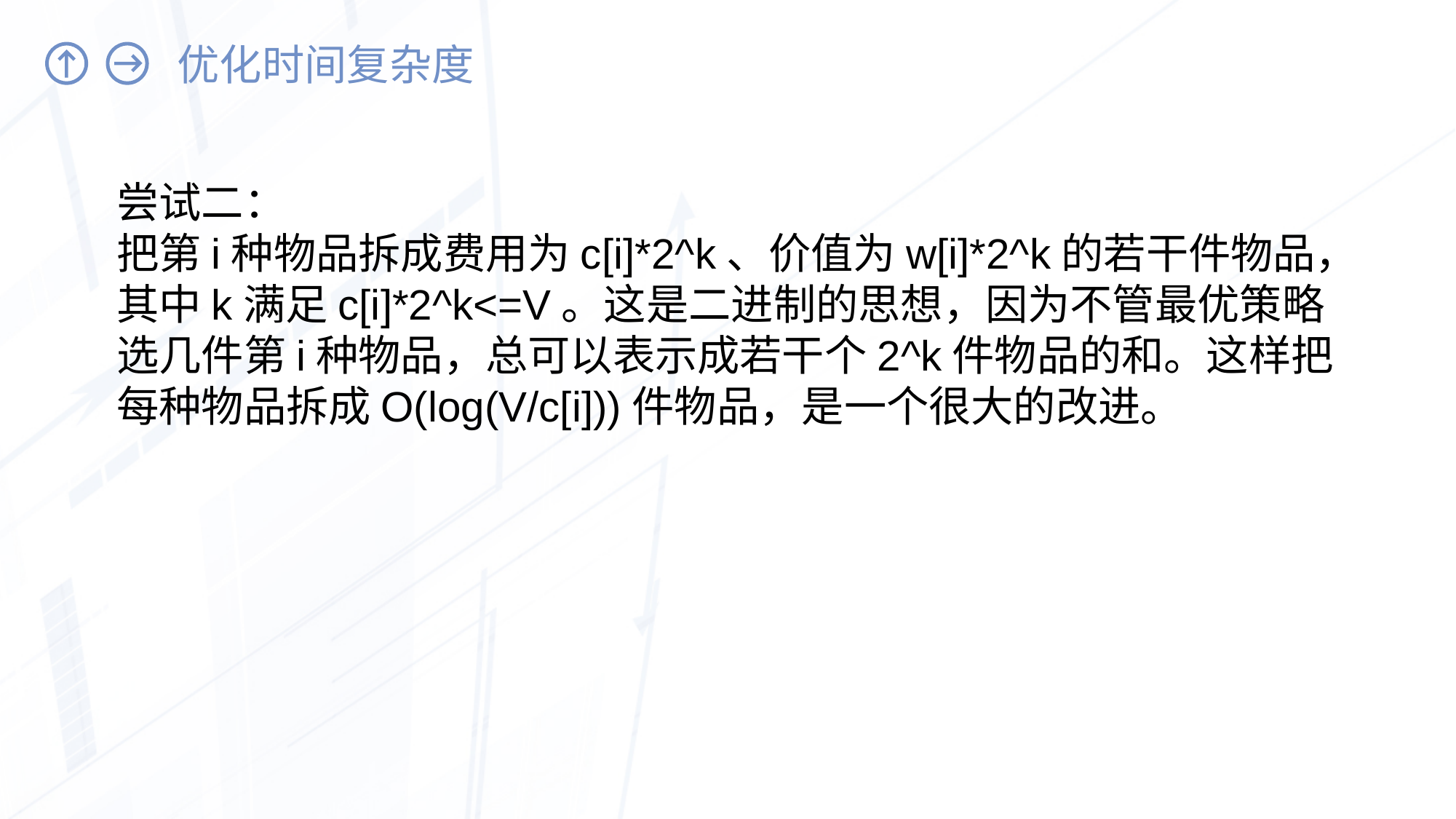

# 优化时间复杂度
尝试二：
把第i种物品拆成费用为c[i]*2^k、价值为w[i]*2^k的若干件物品，其中k满足c[i]*2^k<=V。这是二进制的思想，因为不管最优策略选几件第i种物品，总可以表示成若干个2^k件物品的和。这样把每种物品拆成O(log(V/c[i]))件物品，是一个很大的改进。